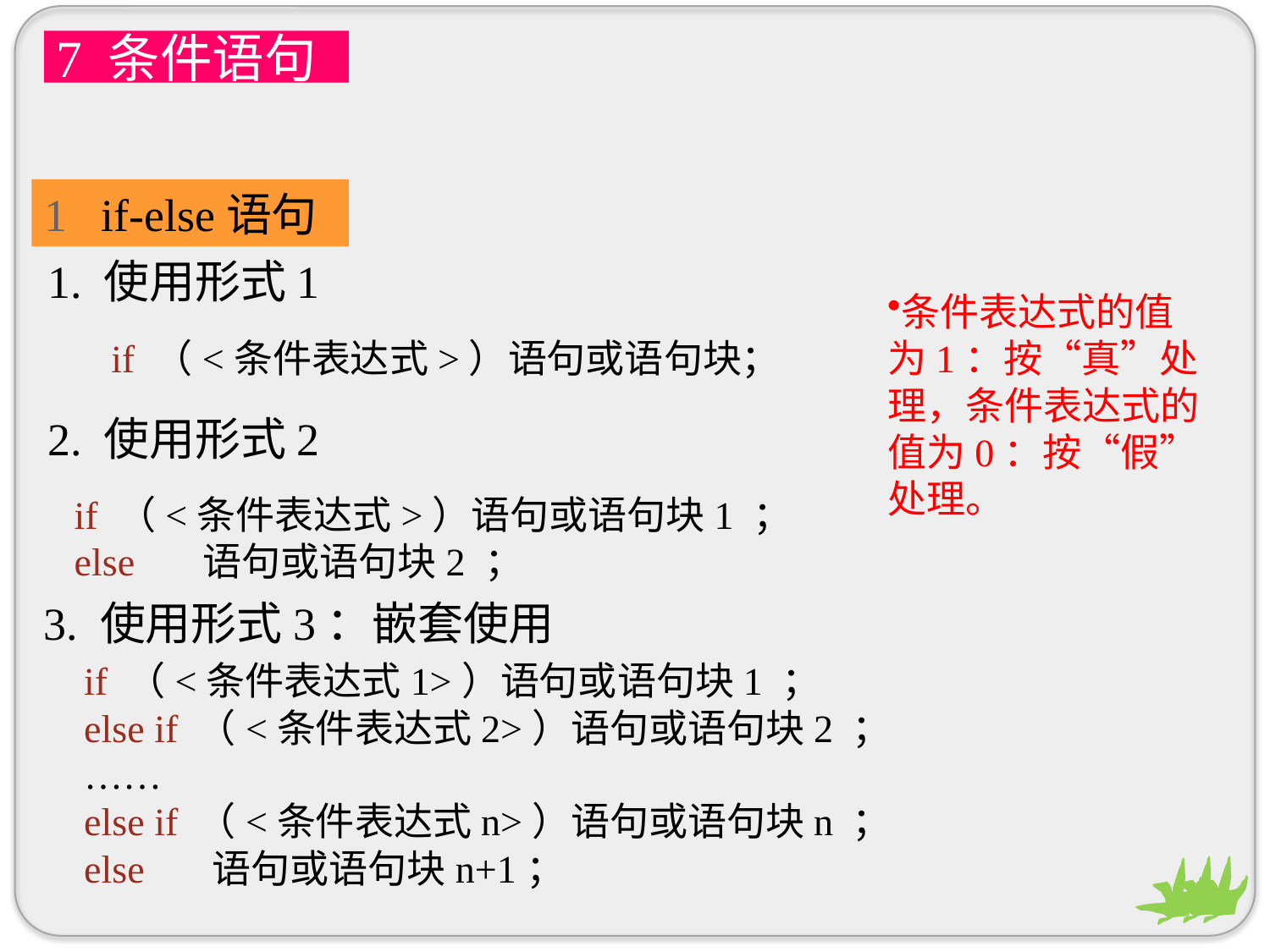

7 条件语句
1   if-else语句
1. 使用形式1
条件表达式的值为1：按“真”处理，条件表达式的值为0：按“假”处理。
if （<条件表达式>）语句或语句块；
2. 使用形式2
if （<条件表达式>）语句或语句块1 ；
else      语句或语句块2 ；
3. 使用形式3：嵌套使用
if （<条件表达式1>）语句或语句块1 ；
else if （<条件表达式2>）语句或语句块2 ；
……
else if （<条件表达式n>）语句或语句块n ；
else      语句或语句块n+1；
42